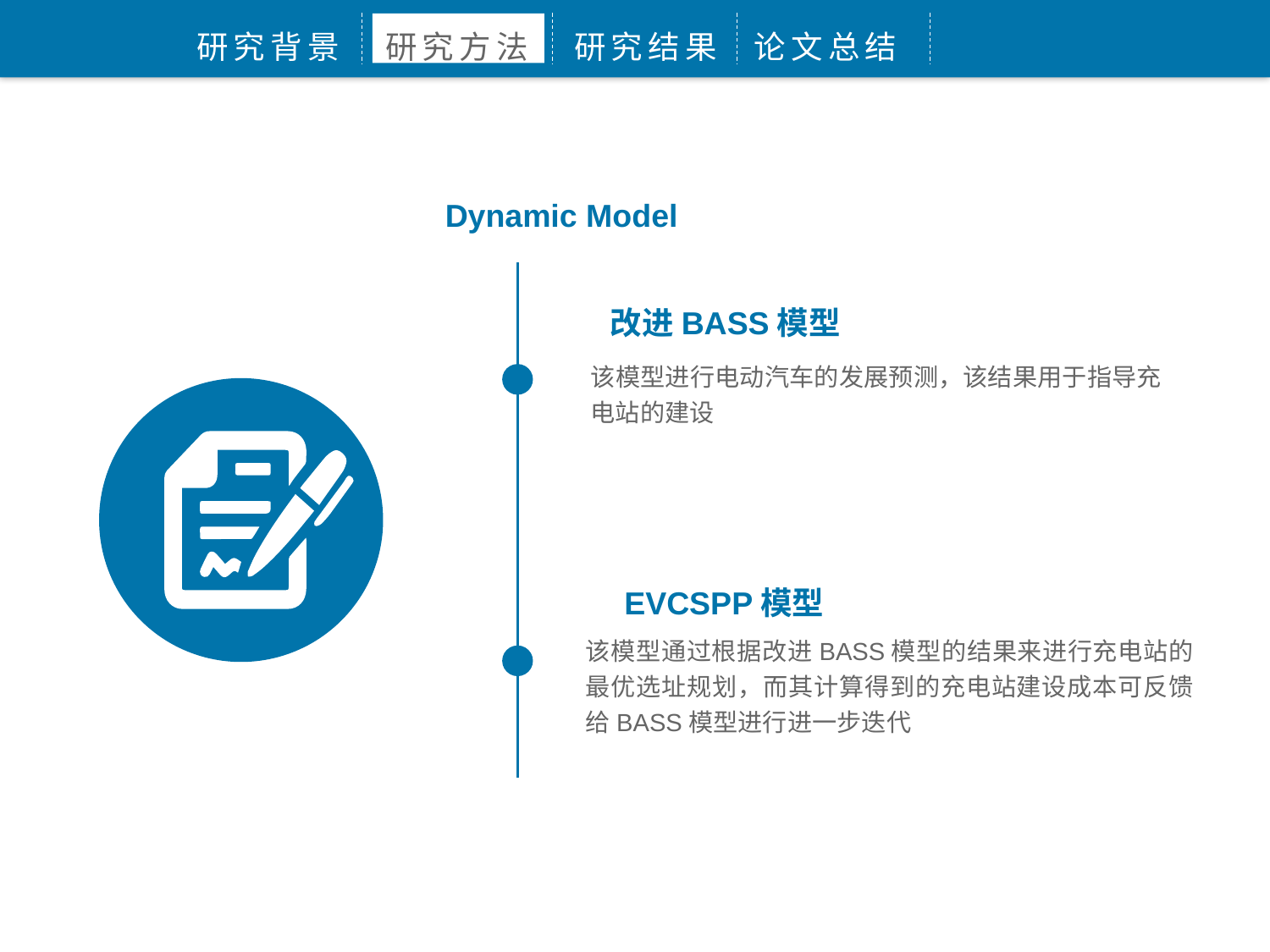

研究背景
研究方法
研究结果
论文总结

Dynamic Model

改进BASS模型
该模型进行电动汽车的发展预测，该结果用于指导充电站的建设

EVCSPP模型
该模型通过根据改进BASS模型的结果来进行充电站的最优选址规划，而其计算得到的充电站建设成本可反馈给BASS模型进行进一步迭代